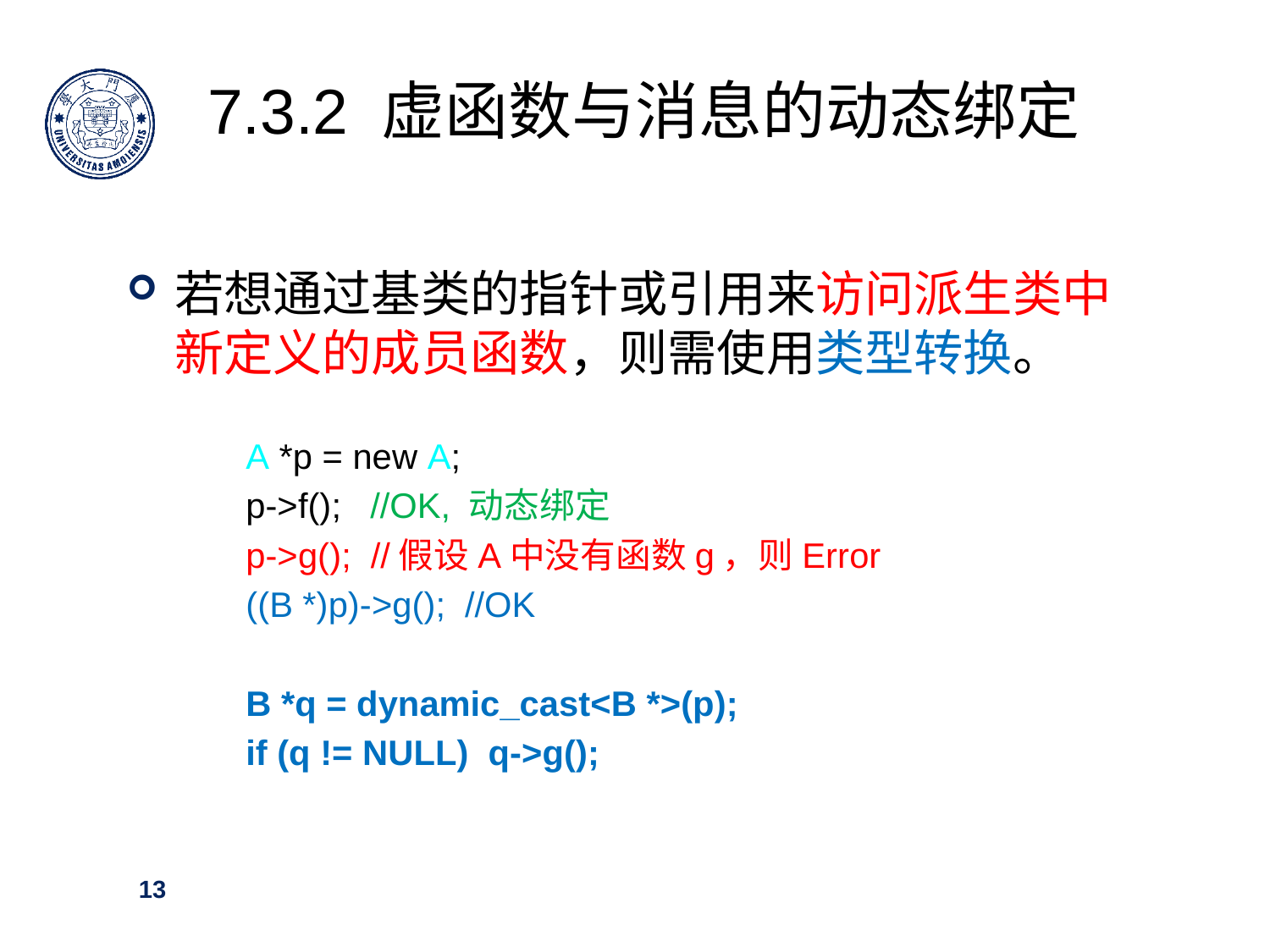

7.3.2 虚函数与消息的动态绑定
若想通过基类的指针或引用来访问派生类中新定义的成员函数，则需使用类型转换。

A *p = new A;
p->f();   //OK, 动态绑定
p->g();  //假设A中没有函数g，则Error
((B *)p)->g();  //OK

B *q = dynamic_cast<B *>(p);
if (q != NULL)  q->g();

13